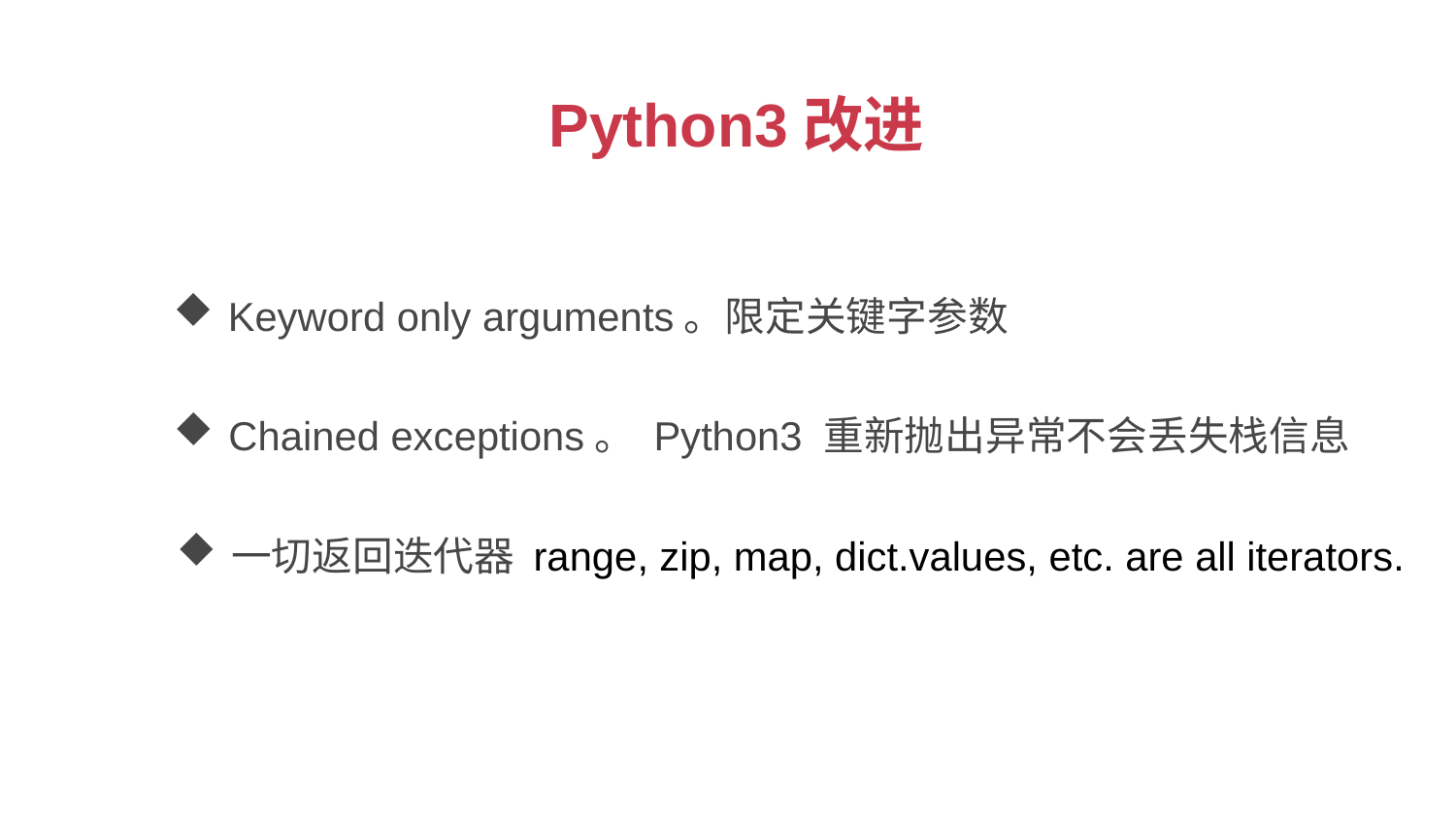

Python3改进
Keyword only arguments。限定关键字参数
Chained exceptions。 Python3 重新抛出异常不会丢失栈信息
一切返回迭代器 range, zip, map, dict.values, etc. are all iterators.